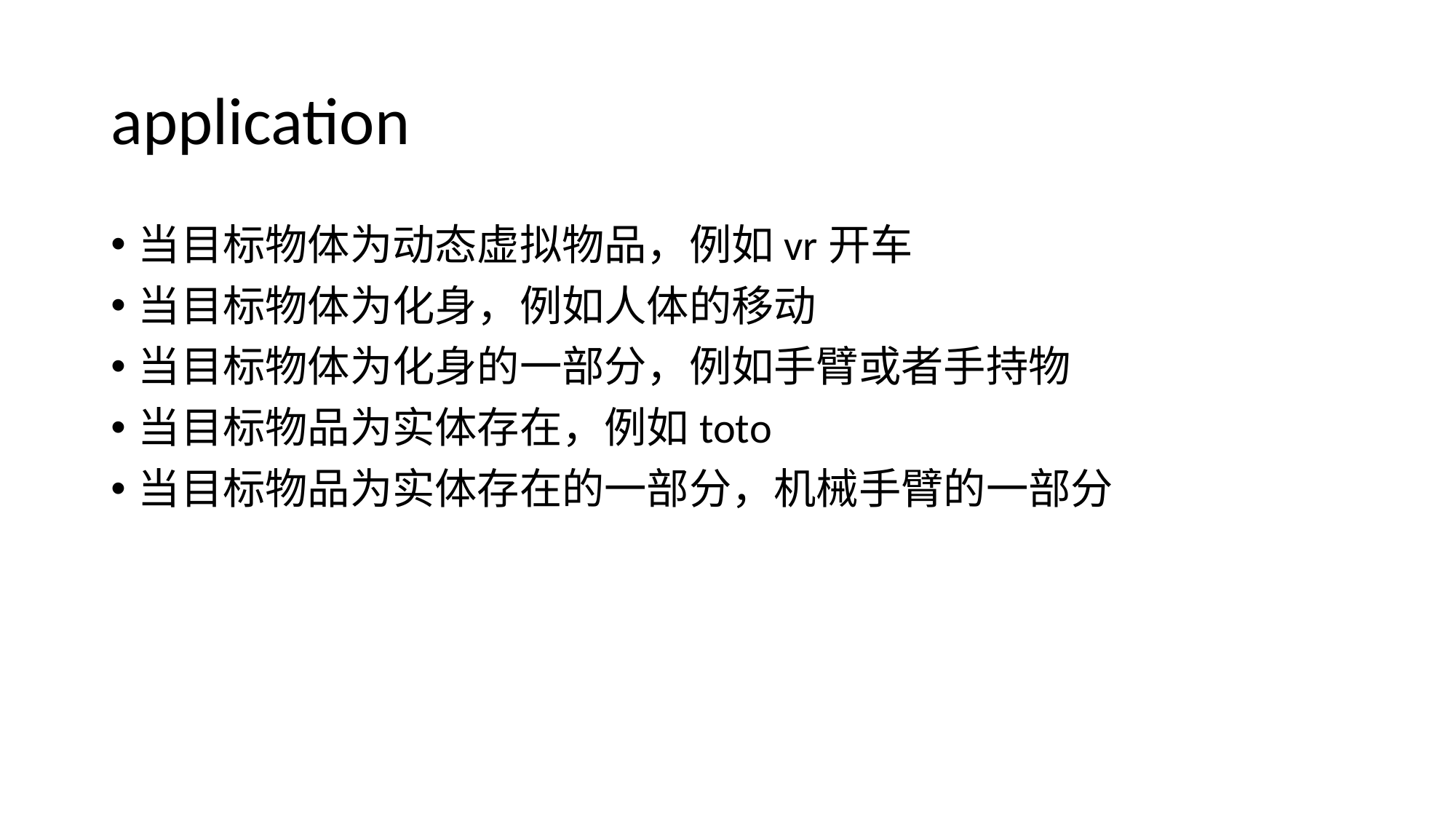

# application
当目标物体为动态虚拟物品，例如vr开车
当目标物体为化身，例如人体的移动
当目标物体为化身的一部分，例如手臂或者手持物
当目标物品为实体存在，例如toto
当目标物品为实体存在的一部分，机械手臂的一部分
6